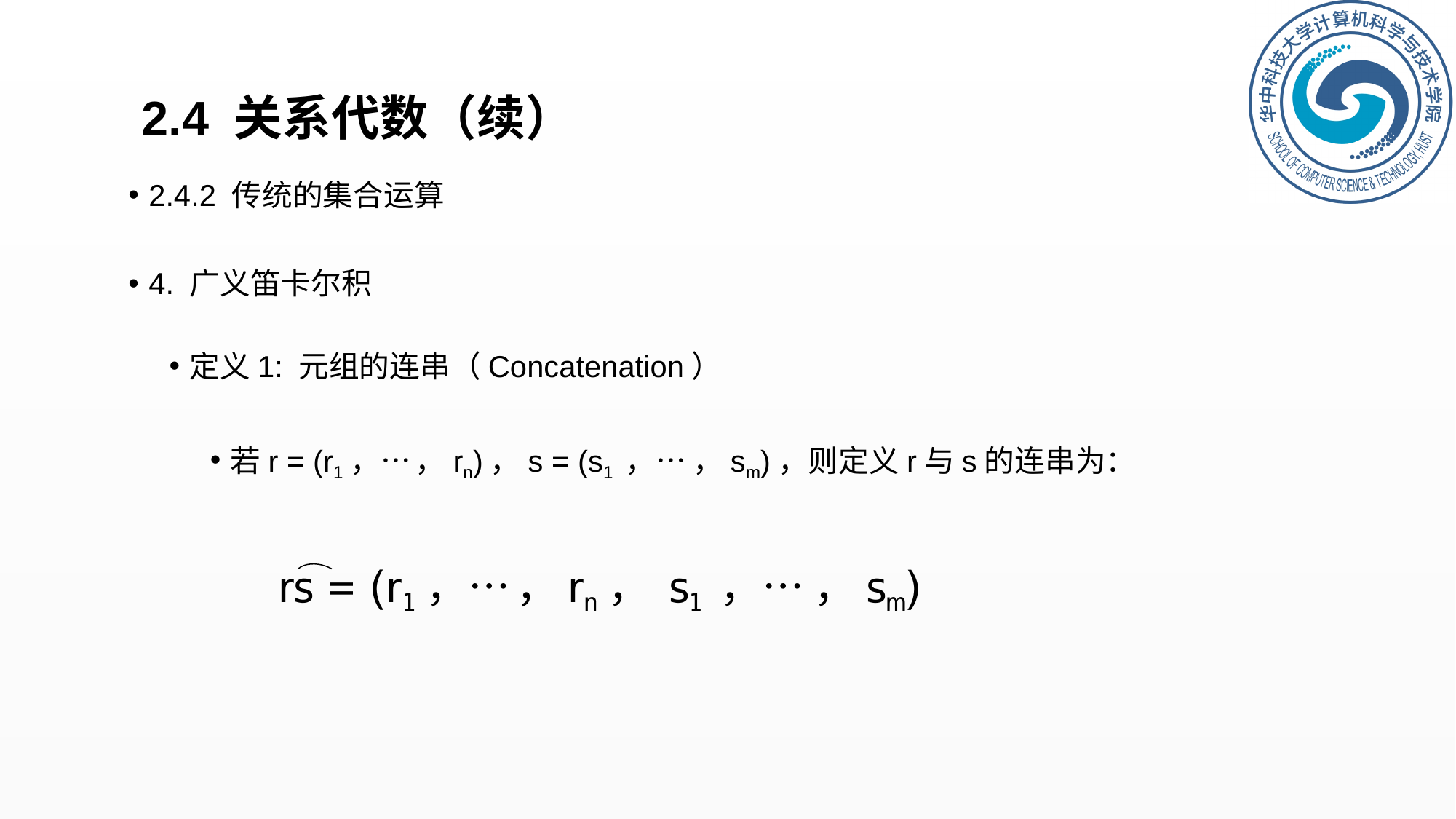

# 2.4 关系代数（续）
2.4.2 传统的集合运算

4. 广义笛卡尔积

定义1: 元组的连串（Concatenation）

若r = (r1，… ，rn)，s = (s1 ，… ，sm)，则定义r与s的连串为：

rs = (r1，… ，rn， s1 ，… ，sm)